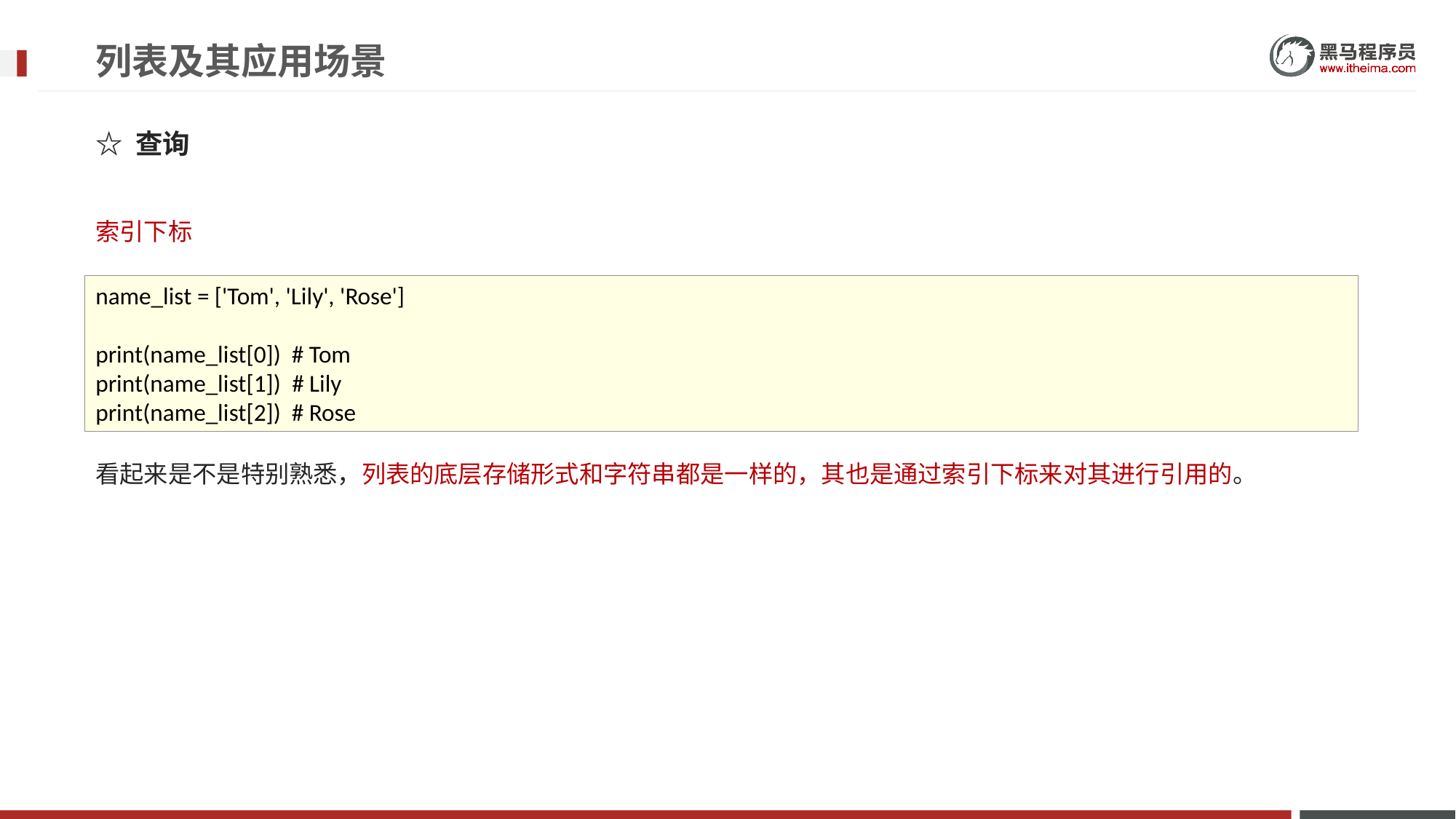

# 列表及其应用场景
☆ 查询
索引下标

看起来是不是特别熟悉，列表的底层存储形式和字符串都是一样的，其也是通过索引下标来对其进行引用的。
name_list = ['Tom', 'Lily', 'Rose']

print(name_list[0])  # Tom
print(name_list[1])  # Lily
print(name_list[2])  # Rose